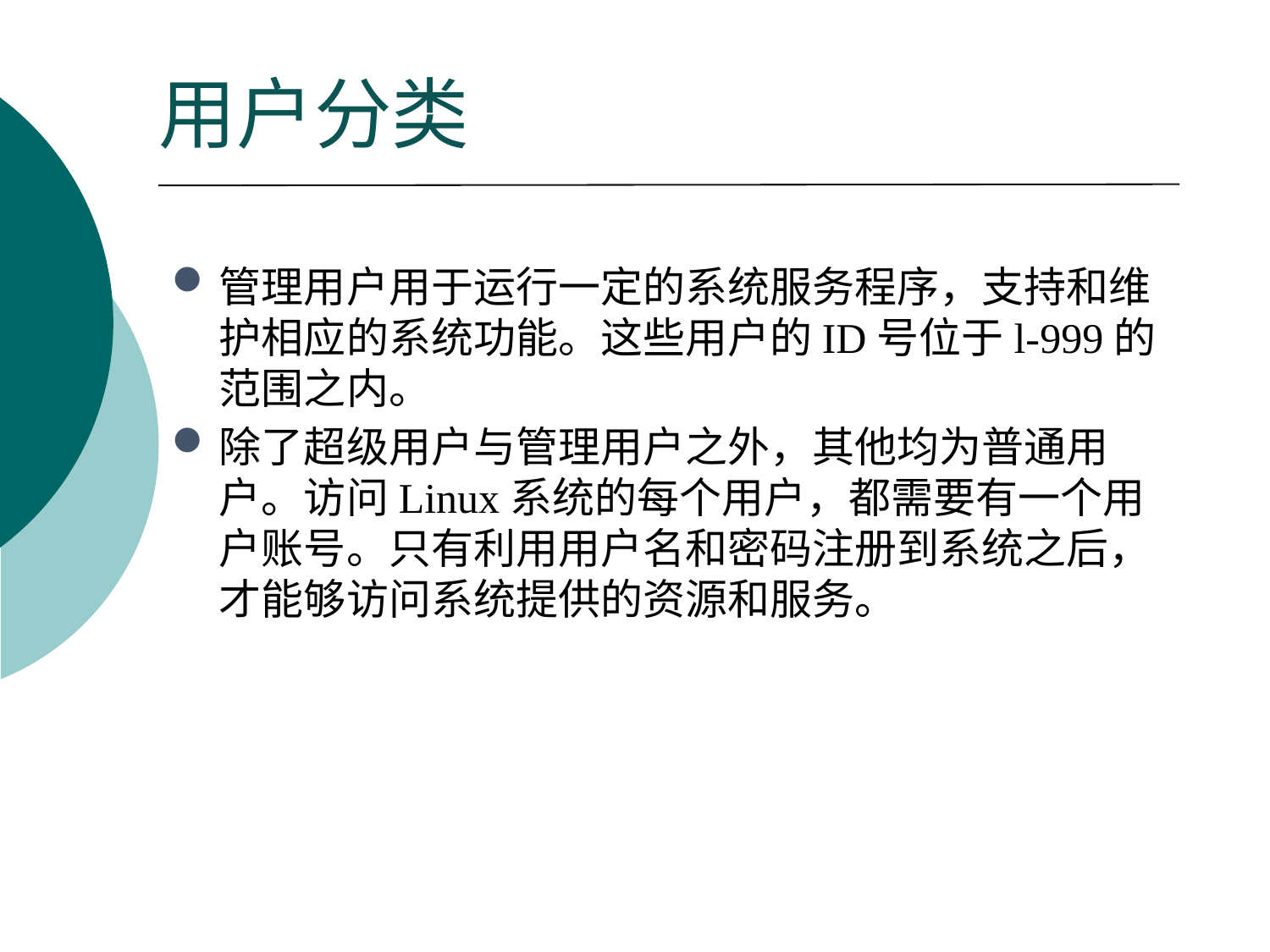

# 用户分类
管理用户用于运行一定的系统服务程序，支持和维护相应的系统功能。这些用户的ID号位于l-999的范围之内。
除了超级用户与管理用户之外，其他均为普通用户。访问Linux系统的每个用户，都需要有一个用户账号。只有利用用户名和密码注册到系统之后，才能够访问系统提供的资源和服务。